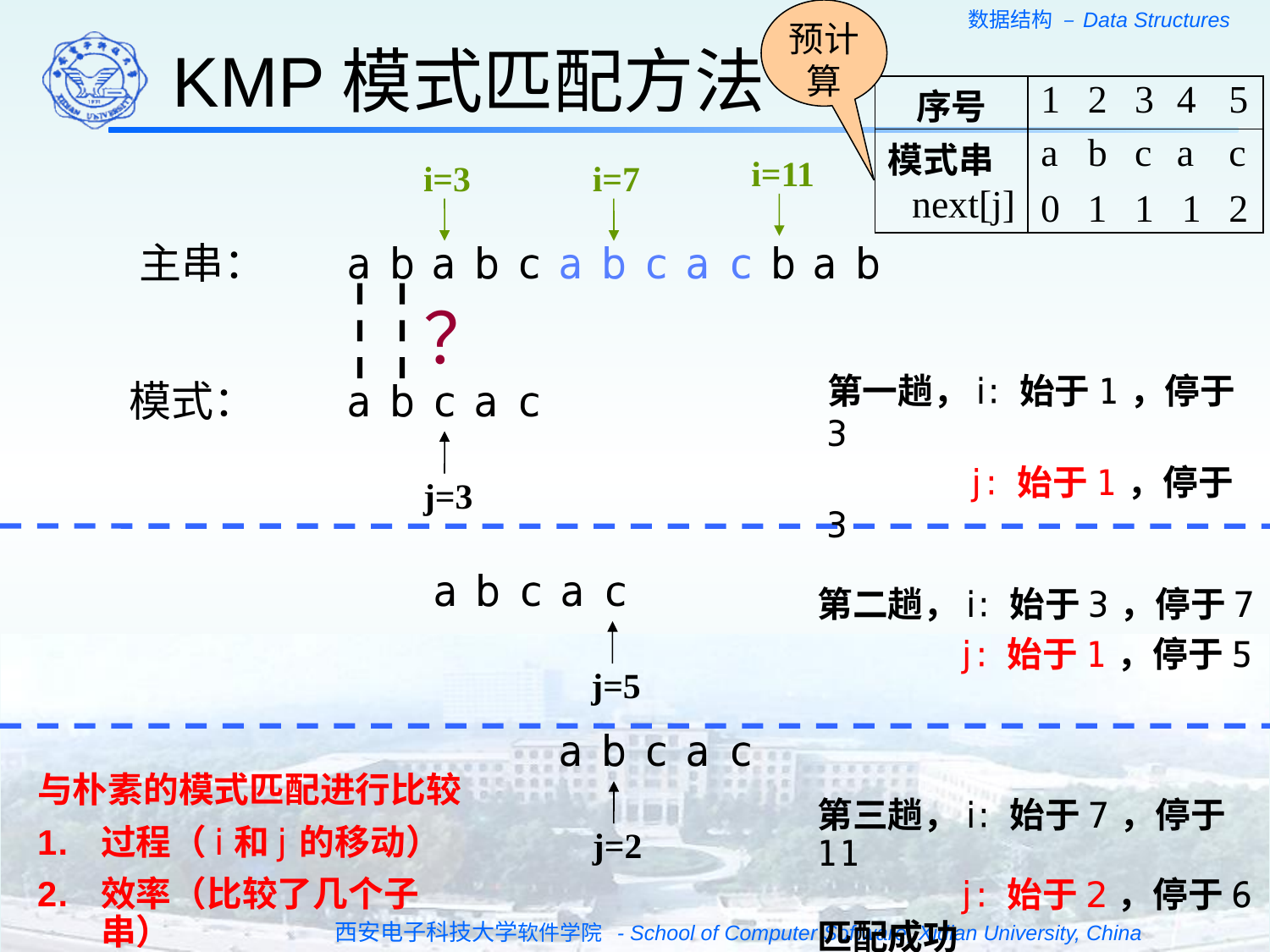

KMP模式匹配方法
预计算
| 序号 | 1 | 2 | 3 | 4 | 5 |
| --- | --- | --- | --- | --- | --- |
| 模式串 | a | b | c | a | c |
| next[j] |  |  |  |  |  |
i=11

i=3

i=7

0
1
1
1
2
主串：
a
b
a
b
c
a
b
c
a
c
b
a
b

？
第一趟，i: 始于1，停于3
              j: 始于1，停于3
模式：
a
b
c
a
c

j=3

a
b
c
a
c
第二趟，i: 始于3，停于7
              j: 始于1，停于5

j=5

a
b
c
a
c
与朴素的模式匹配进行比较
过程（i和j的移动）
效率（比较了几个子串）

j=2
第三趟，i: 始于7，停于11
              j: 始于2，停于6
匹配成功